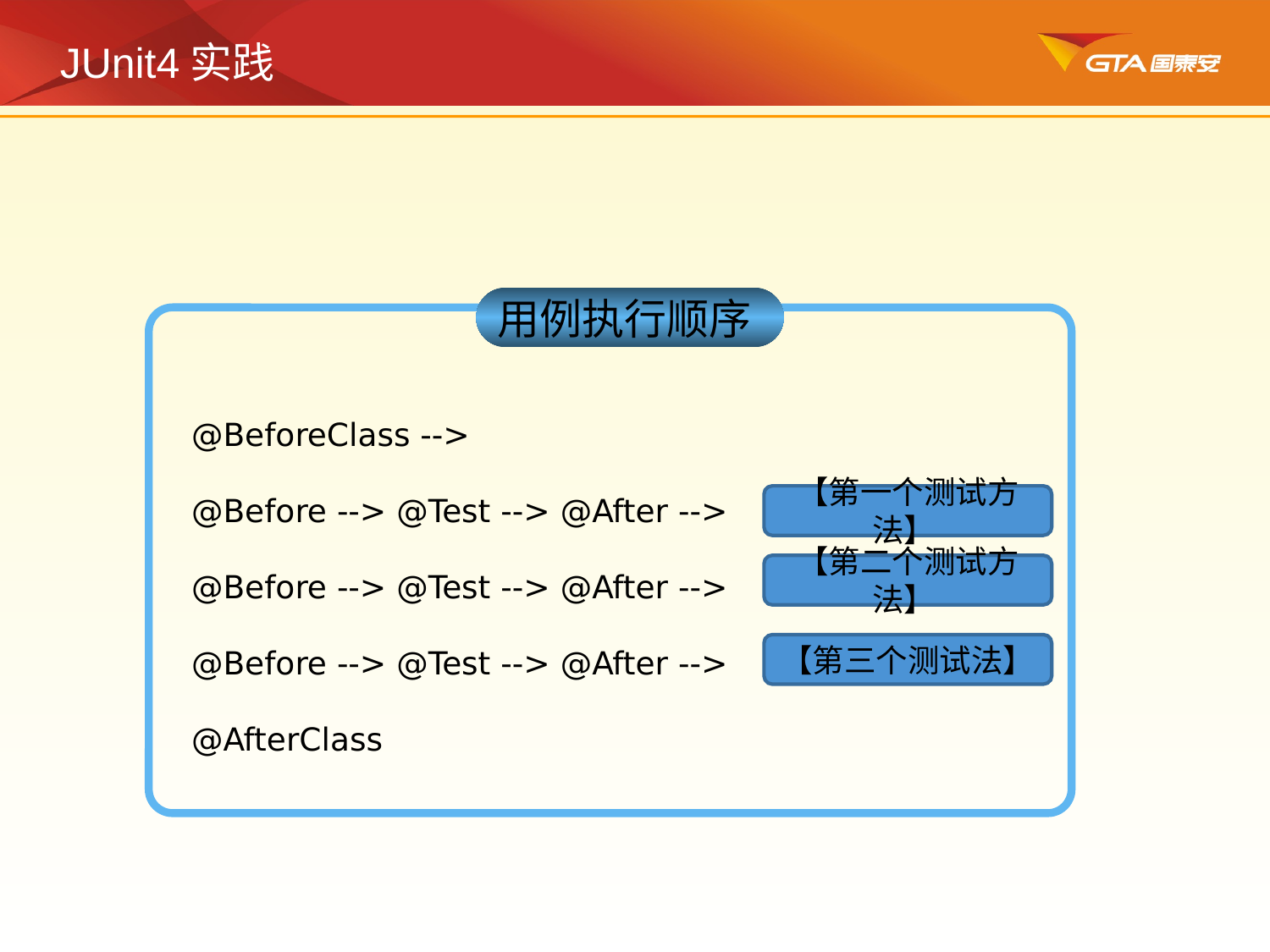

JUnit4实践
用例执行顺序

@BeforeClass -->

@Before --> @Test --> @After -->

@Before --> @Test --> @After -->

@Before --> @Test --> @After -->

@AfterClass
【第一个测试方法】
【第二个测试方法】
【第三个测试法】